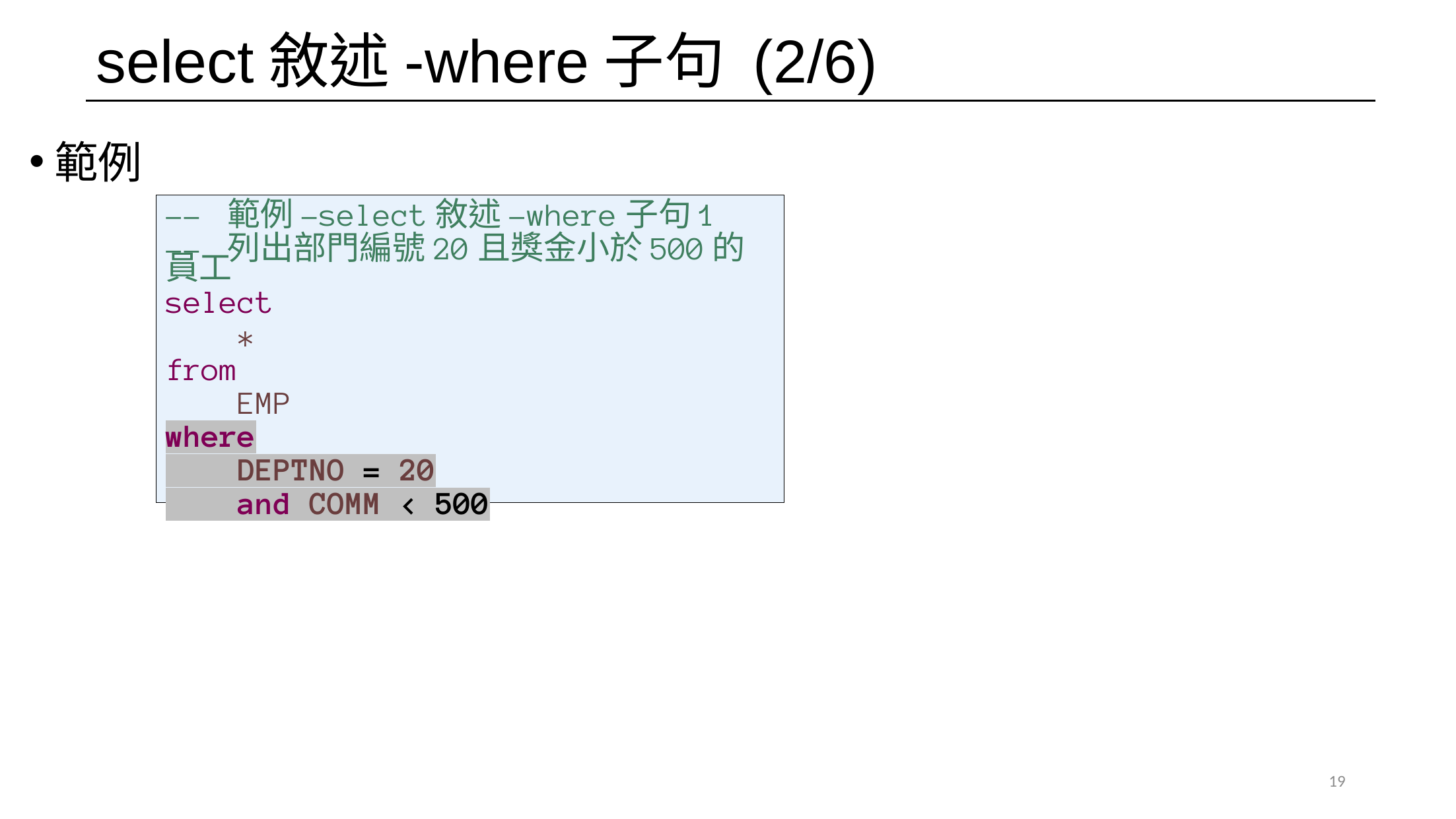

# select敘述-where子句 (2/6)
範例

-- 範例-select敘述-where子句1
-- 列出部門編號20且獎金小於500的員工
select
    *
from
    EMP
where
    DEPTNO = 20
    and COMM < 500
19